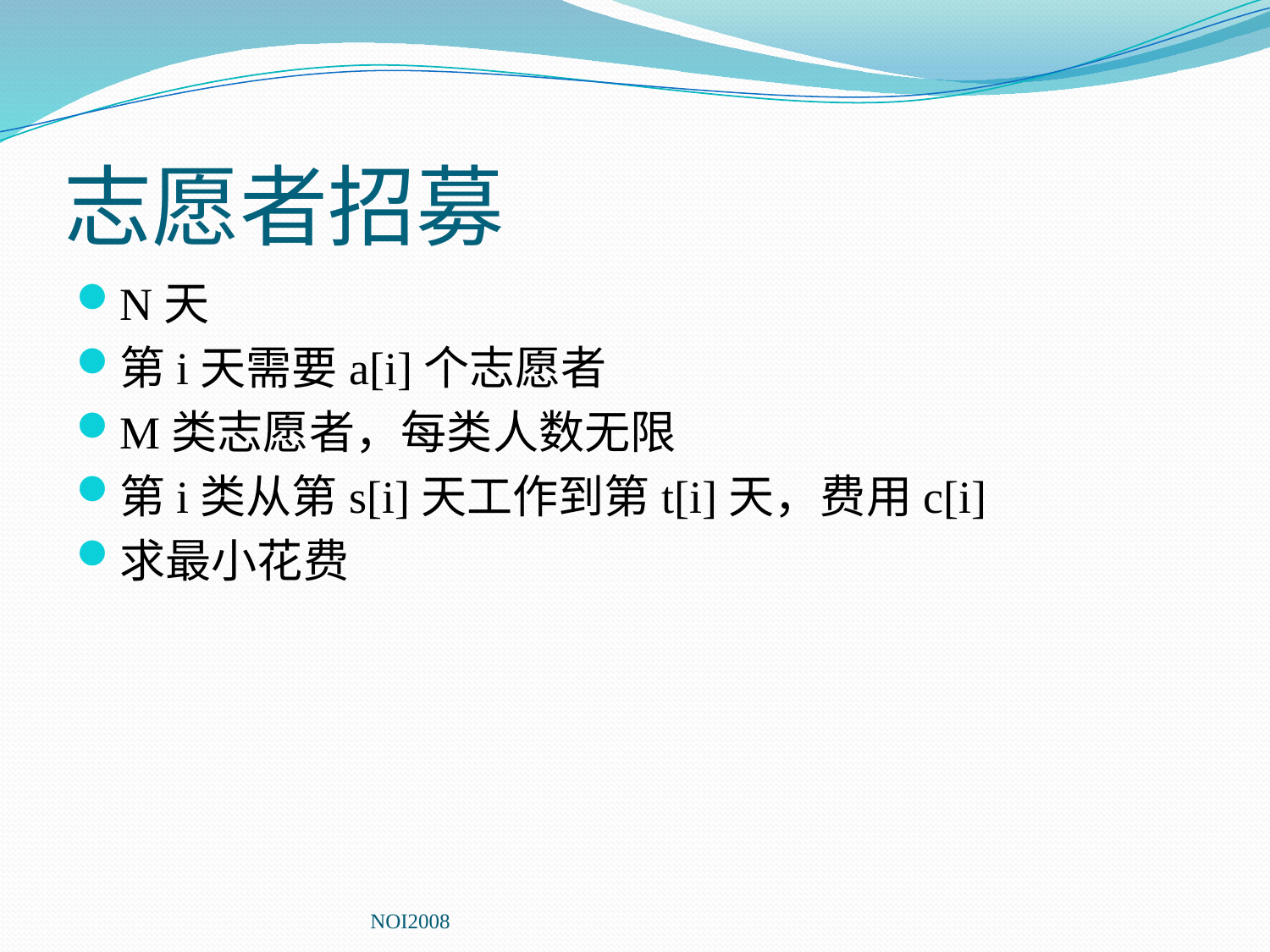

# 志愿者招募
N天
第i天需要a[i]个志愿者
M类志愿者，每类人数无限
第i类从第s[i]天工作到第t[i]天，费用c[i]
求最小花费

NOI2008